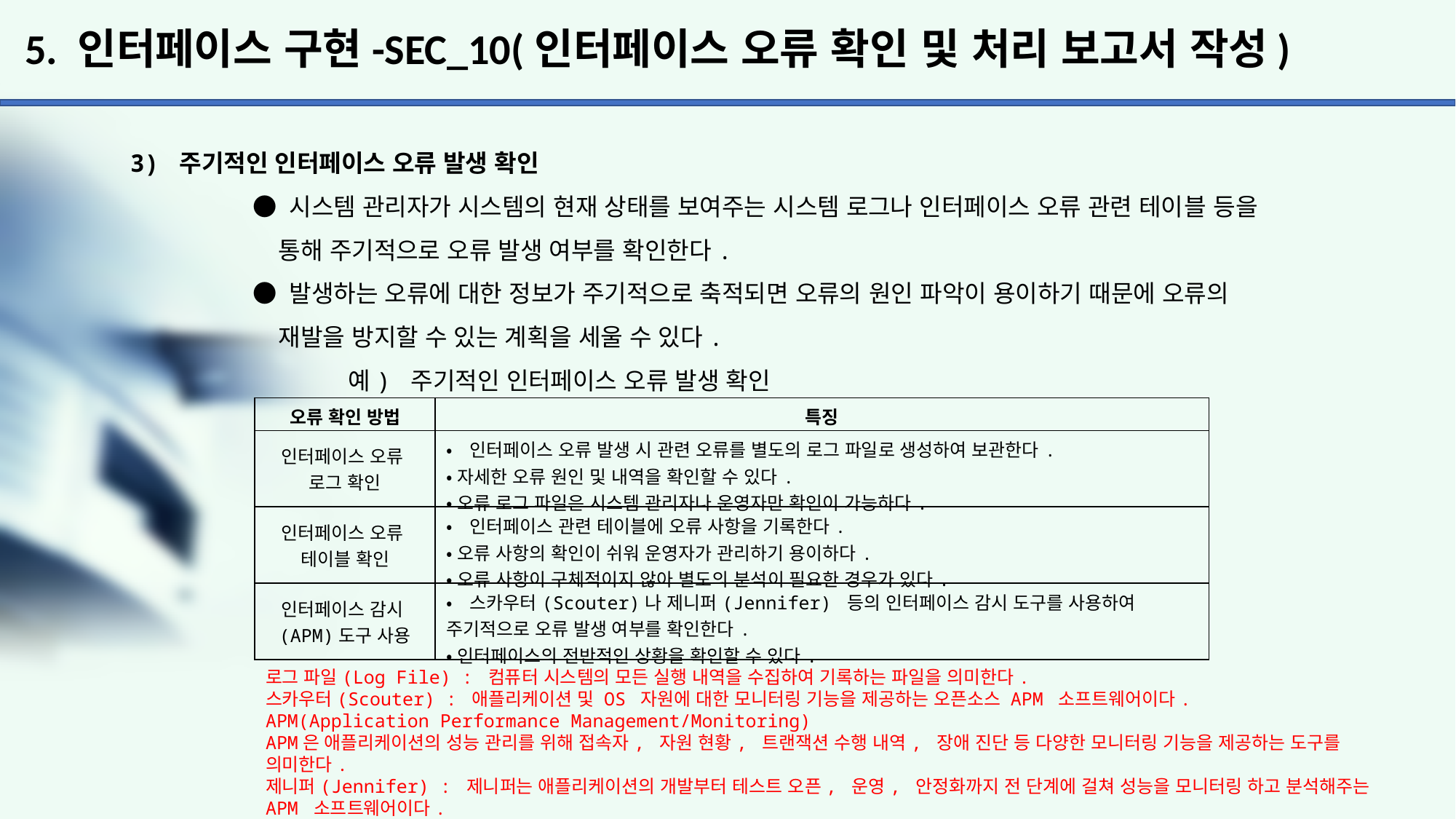

# 5. 인터페이스 구현-SEC_10(인터페이스 오류 확인 및 처리 보고서 작성)
3) 주기적인 인터페이스 오류 발생 확인
	  ● 시스템 관리자가 시스템의 현재 상태를 보여주는 시스템 로그나 인터페이스 오류 관련 테이블 등을
	     통해 주기적으로 오류 발생 여부를 확인한다.
	  ● 발생하는 오류에 대한 정보가 주기적으로 축적되면 오류의 원인 파악이 용이하기 때문에 오류의
	     재발을 방지할 수 있는 계획을 세울 수 있다.
		예) 주기적인 인터페이스 오류 발생 확인
| 오류 확인 방법 | 특징 |
| --- | --- |
| 인터페이스 오류 로그 확인 | •인터페이스 오류 발생 시 관련 오류를 별도의 로그 파일로 생성하여 보관한다. •자세한 오류 원인 및 내역을 확인할 수 있다. •오류 로그 파일은 시스템 관리자나 운영자만 확인이 가능하다. |
| 인터페이스 오류 테이블 확인 | •인터페이스 관련 테이블에 오류 사항을 기록한다. •오류 사항의 확인이 쉬워 운영자가 관리하기 용이하다. •오류 사항이 구체적이지 않아 별도의 분석이 필요한 경우가 있다. |
| 인터페이스 감시 (APM)도구 사용 | •스카우터(Scouter)나 제니퍼(Jennifer) 등의 인터페이스 감시 도구를 사용하여 주기적으로 오류 발생 여부를 확인한다. •인터페이스의 전반적인 상황을 확인할 수 있다. |
로그 파일(Log File) : 컴퓨터 시스템의 모든 실행 내역을 수집하여 기록하는 파일을 의미한다.
스카우터(Scouter) : 애플리케이션 및 OS 자원에 대한 모니터링 기능을 제공하는 오픈소스 APM 소프트웨어이다.
APM(Application Performance Management/Monitoring)
APM은 애플리케이션의 성능 관리를 위해 접속자, 자원 현황, 트랜잭션 수행 내역, 장애 진단 등 다양한 모니터링 기능을 제공하는 도구를 의미한다.
제니퍼(Jennifer) : 제니퍼는 애플리케이션의 개발부터 테스트 오픈, 운영, 안정화까지 전 단계에 걸쳐 성능을 모니터링 하고 분석해주는 APM 소프트웨어이다.